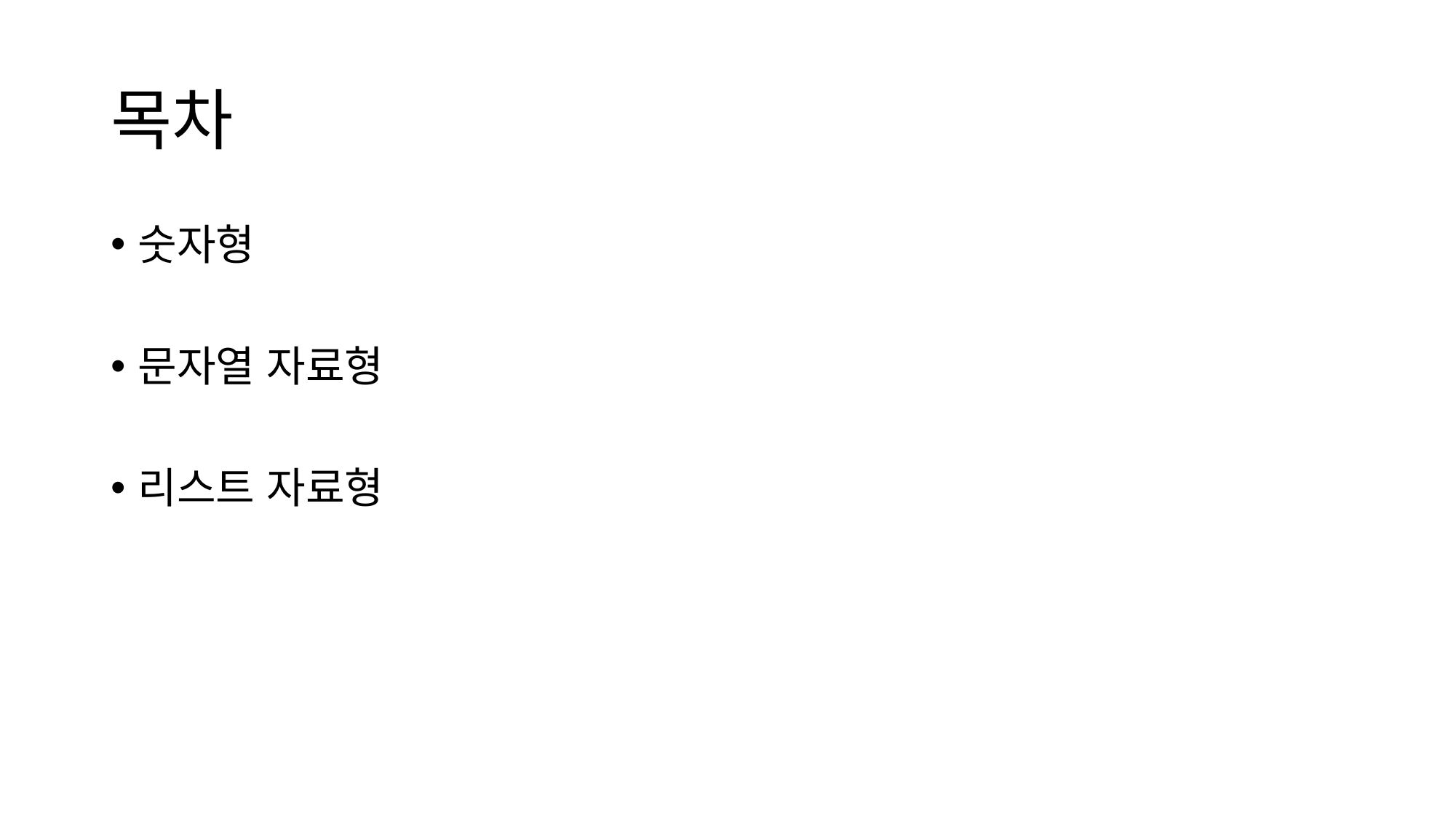

# 목차
숫자형

문자열 자료형

리스트 자료형